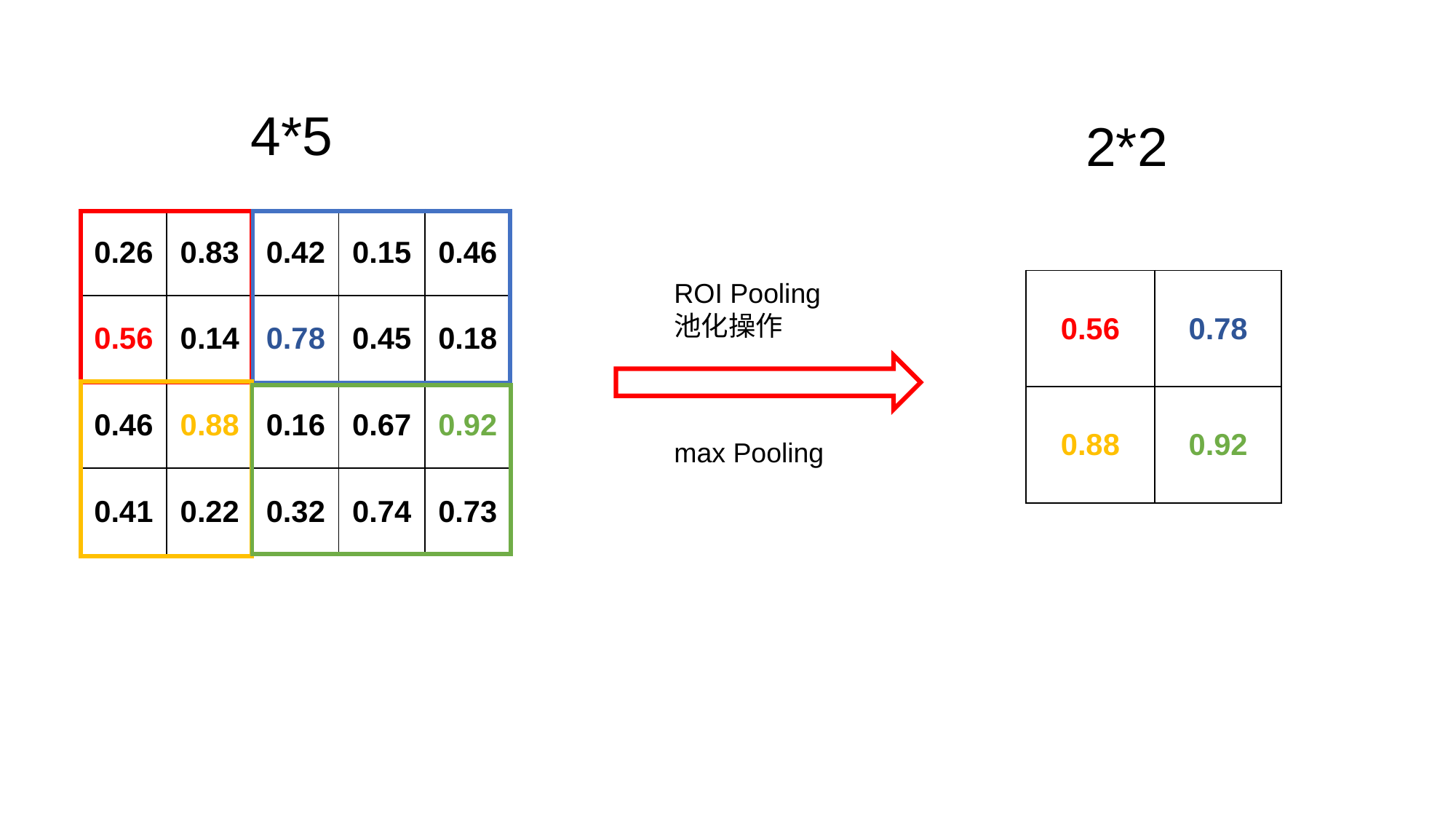

4*5
2*2
| 0.26 | 0.83 | 0.42 | 0.15 | 0.46 |
| --- | --- | --- | --- | --- |
| 0.56 | 0.14 | 0.78 | 0.45 | 0.18 |
| 0.46 | 0.88 | 0.16 | 0.67 | 0.92 |
| 0.41 | 0.22 | 0.32 | 0.74 | 0.73 |
|  |
| --- |
|  |
| --- |
ROI Pooling
池化操作
| 0.56 | 0.78 |
| --- | --- |
| 0.88 | 0.92 |

|  |
| --- |
|  |
| --- |
max Pooling